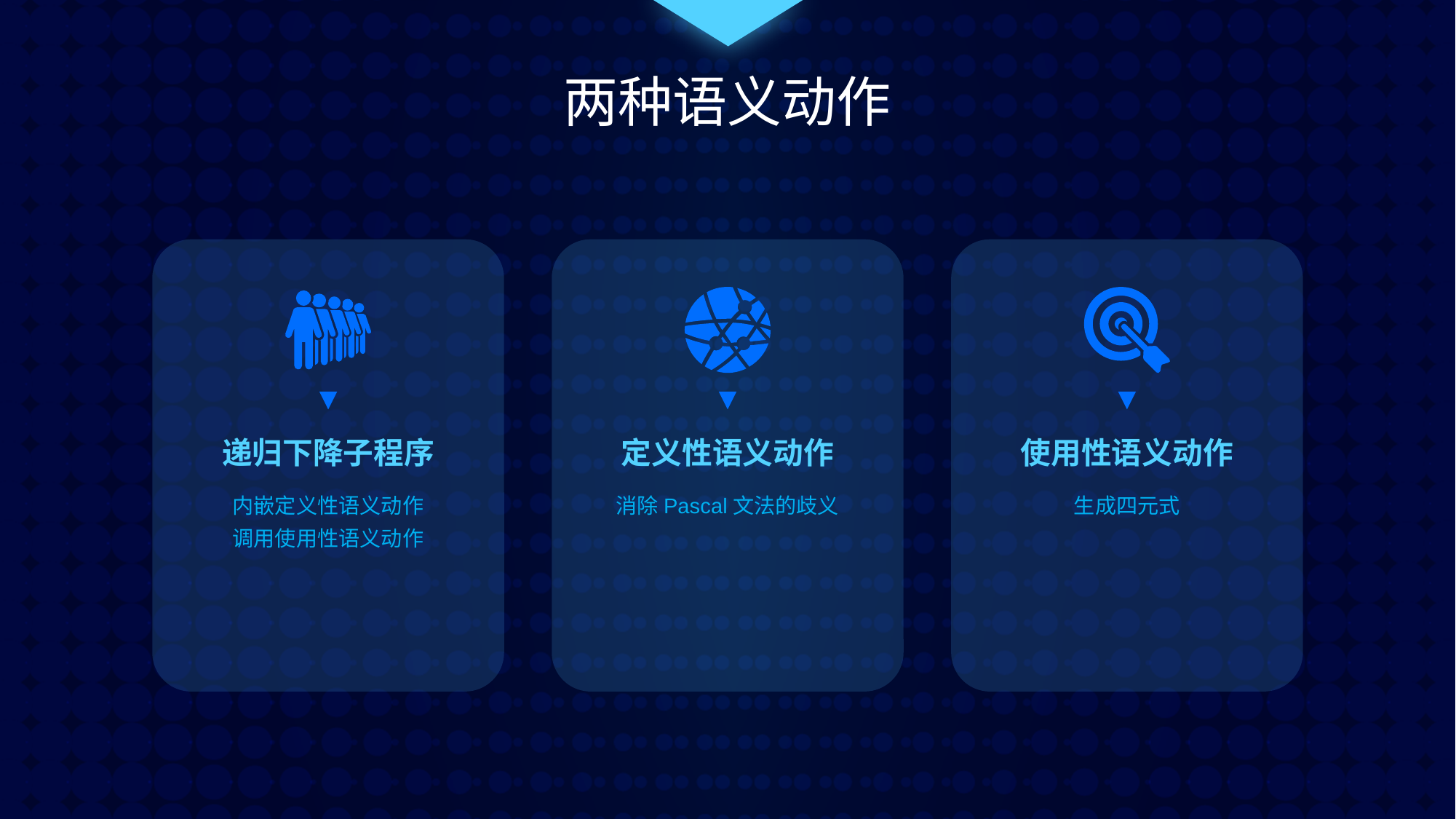

两种语义动作

递归下降子程序
内嵌定义性语义动作
调用使用性语义动作

定义性语义动作
消除Pascal文法的歧义

使用性语义动作
生成四元式